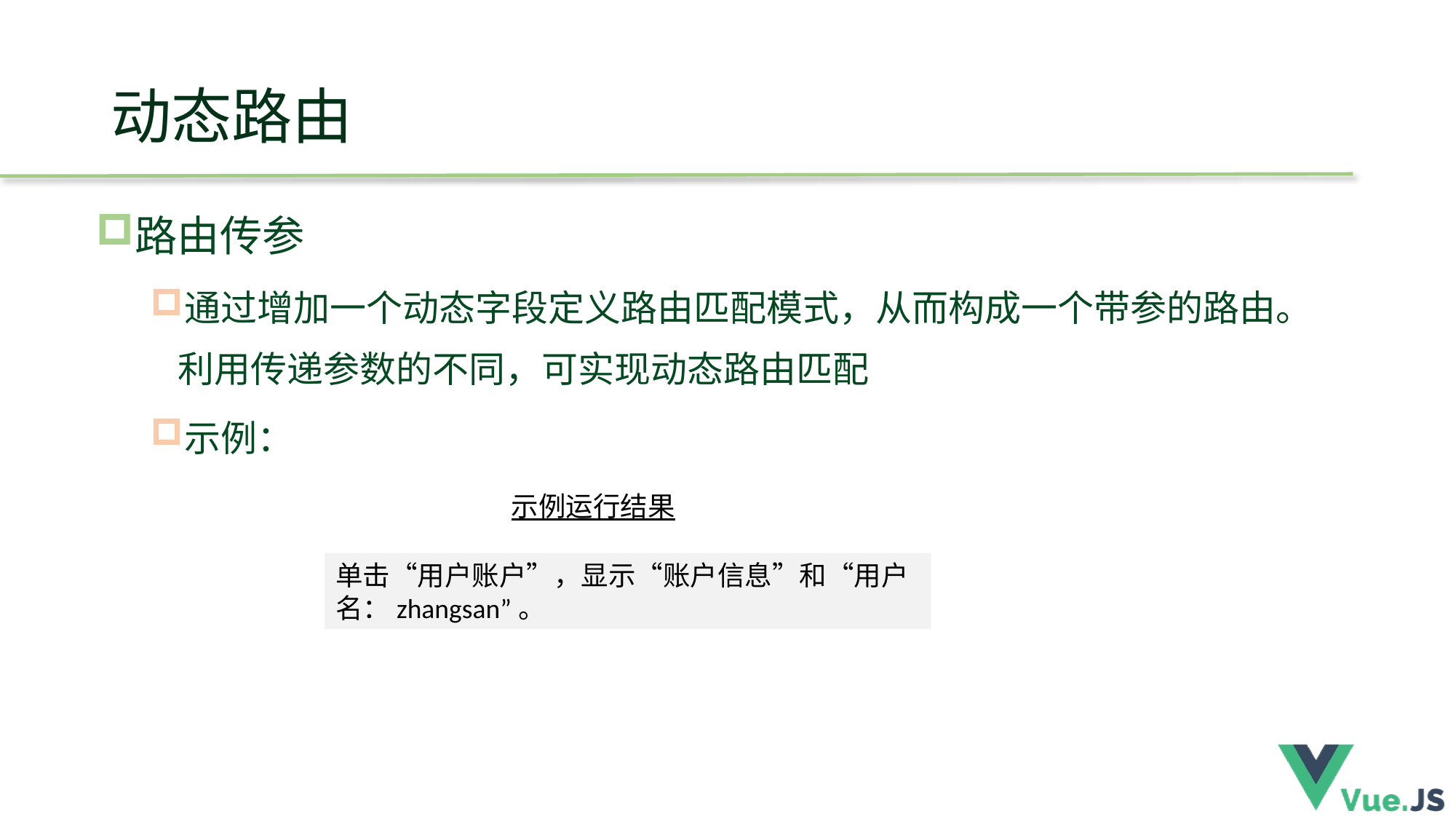

# 动态路由
路由传参
通过增加一个动态字段定义路由匹配模式，从而构成一个带参的路由。利用传递参数的不同，可实现动态路由匹配
示例：
示例运行结果
单击“用户账户”，显示“账户信息”和“用户名：zhangsan”。